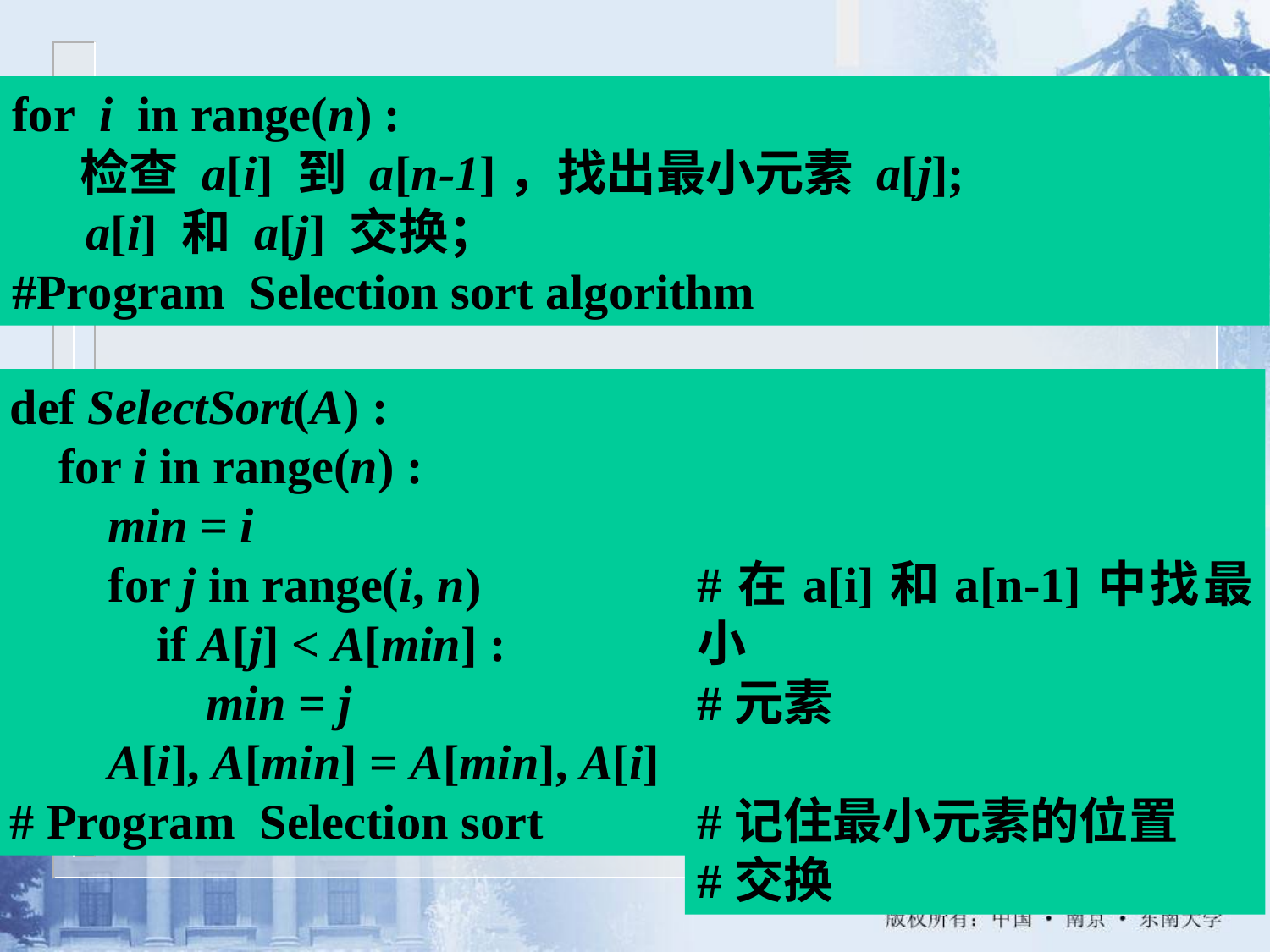

for  i  in range(n) :
     检查 a[i] 到 a[n-1]，找出最小元素 a[j];
      a[i] 和 a[j] 交换；
#Program  Selection sort algorithm
def SelectSort(A) :
    for i in range(n) :
        min = i
        for j in range(i, n)
            if A[j] < A[min] :
                min = j
        A[i], A[min] = A[min], A[i]
# Program  Selection sort

#在a[i]和a[n-1]中找最小
#元素

#记住最小元素的位置
#交换